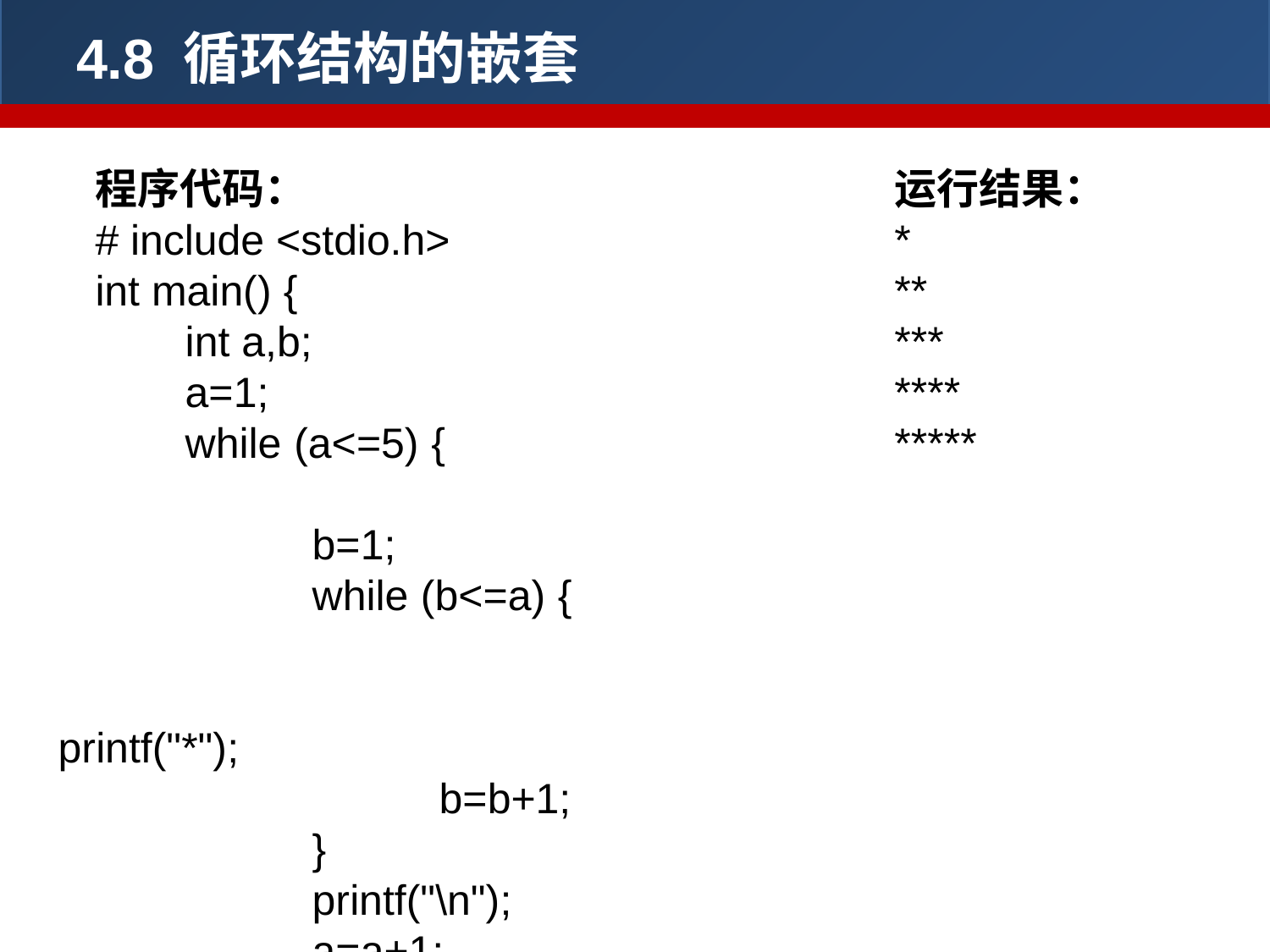

4.8 循环结构的嵌套

程序代码：
# include <stdio.h>
int main() {
	int a,b;
	a=1;
	while (a<=5) {
		b=1;
		while (b<=a) {
			printf("*");
			b=b+1;
		}
		printf("\n");
		a=a+1;
	}
}
运行结果：
*
**
***
****
*****